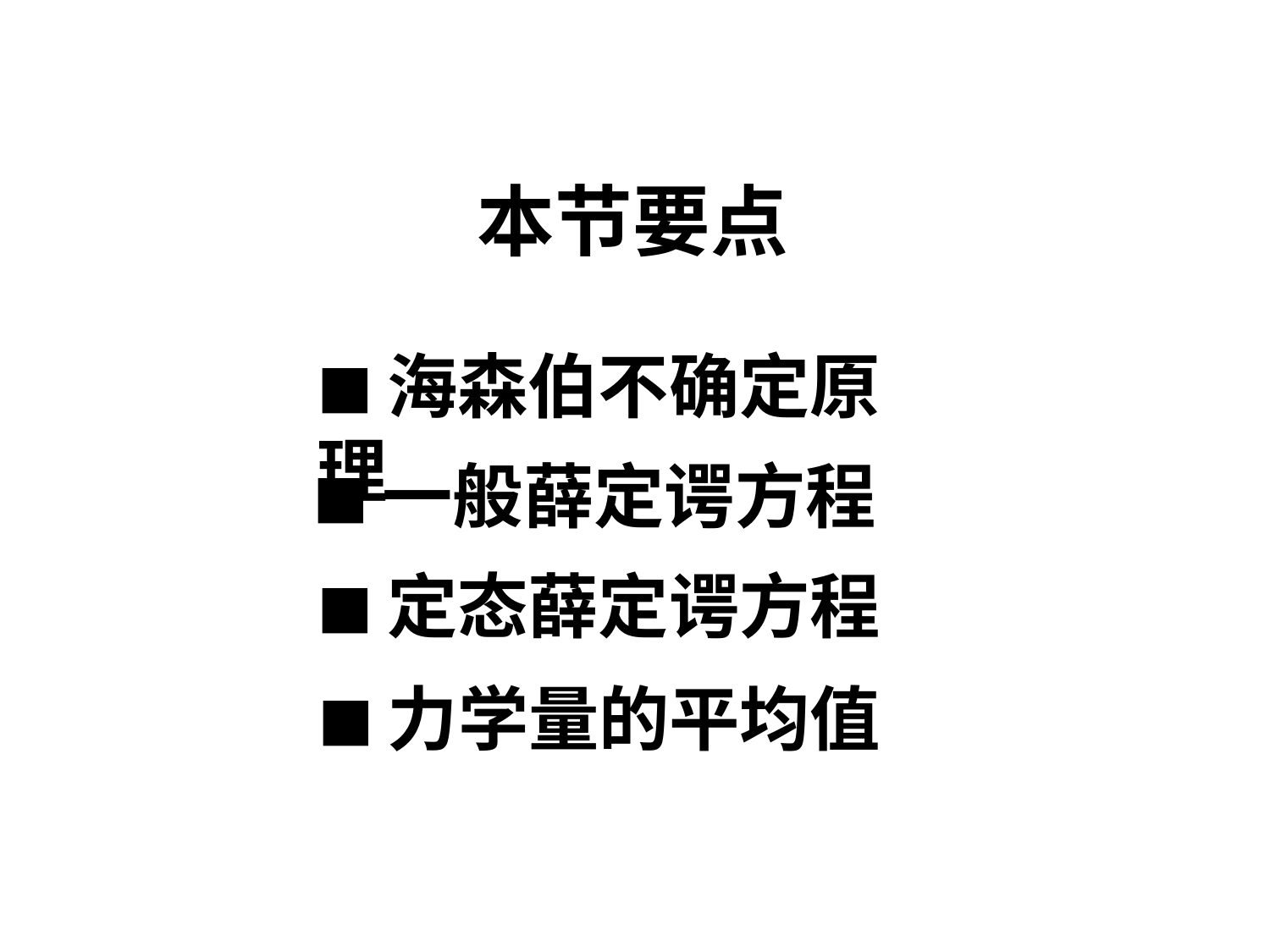

本节要点
■海森伯不确定原理
■一般薛定谔方程
■定态薛定谔方程
■力学量的平均值